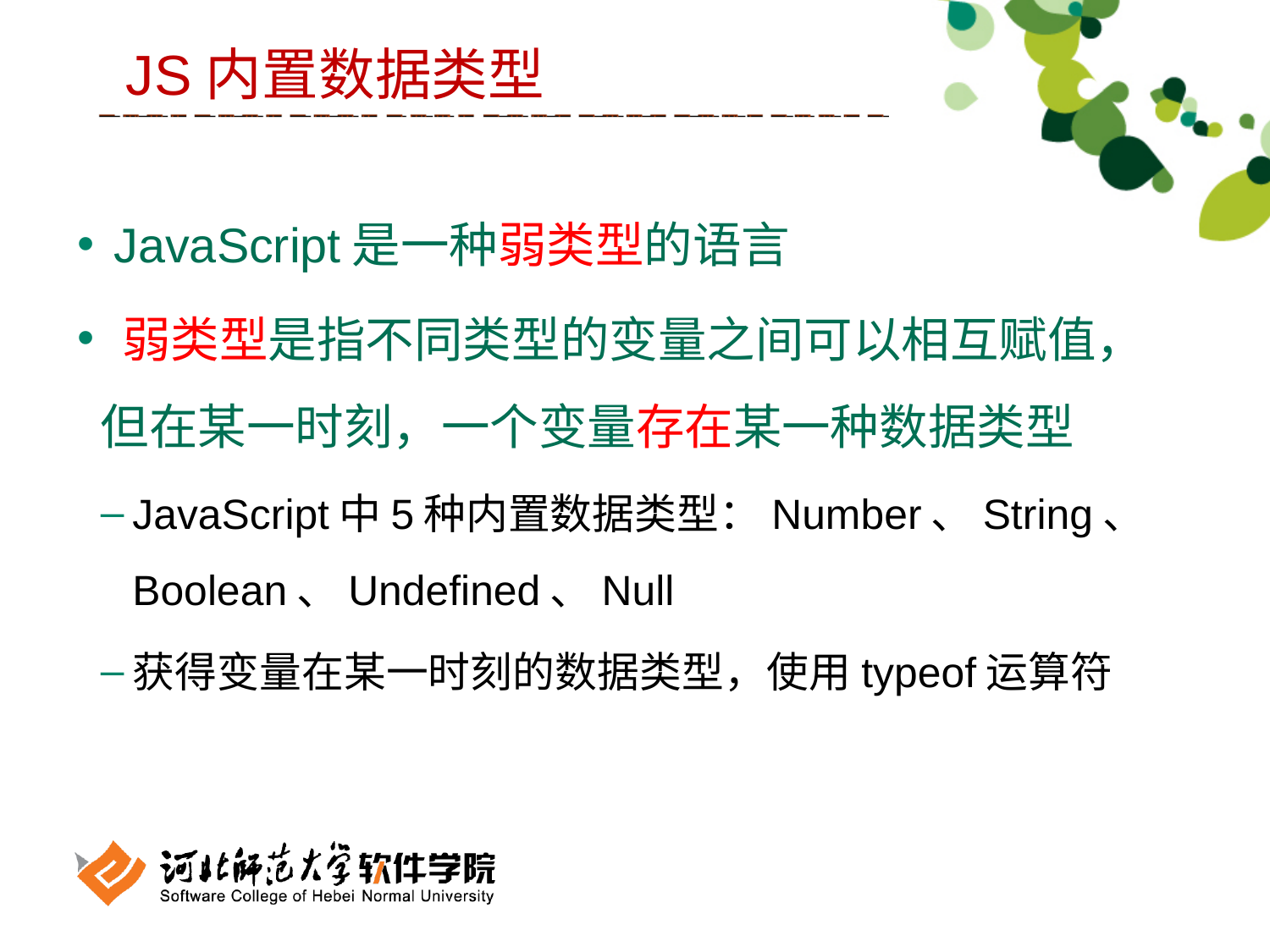

JS内置数据类型
 JavaScript是一种弱类型的语言
 弱类型是指不同类型的变量之间可以相互赋值，  但在某一时刻，一个变量存在某一种数据类型
JavaScript中5种内置数据类型：Number、String、Boolean、Undefined、Null
获得变量在某一时刻的数据类型，使用typeof运算符